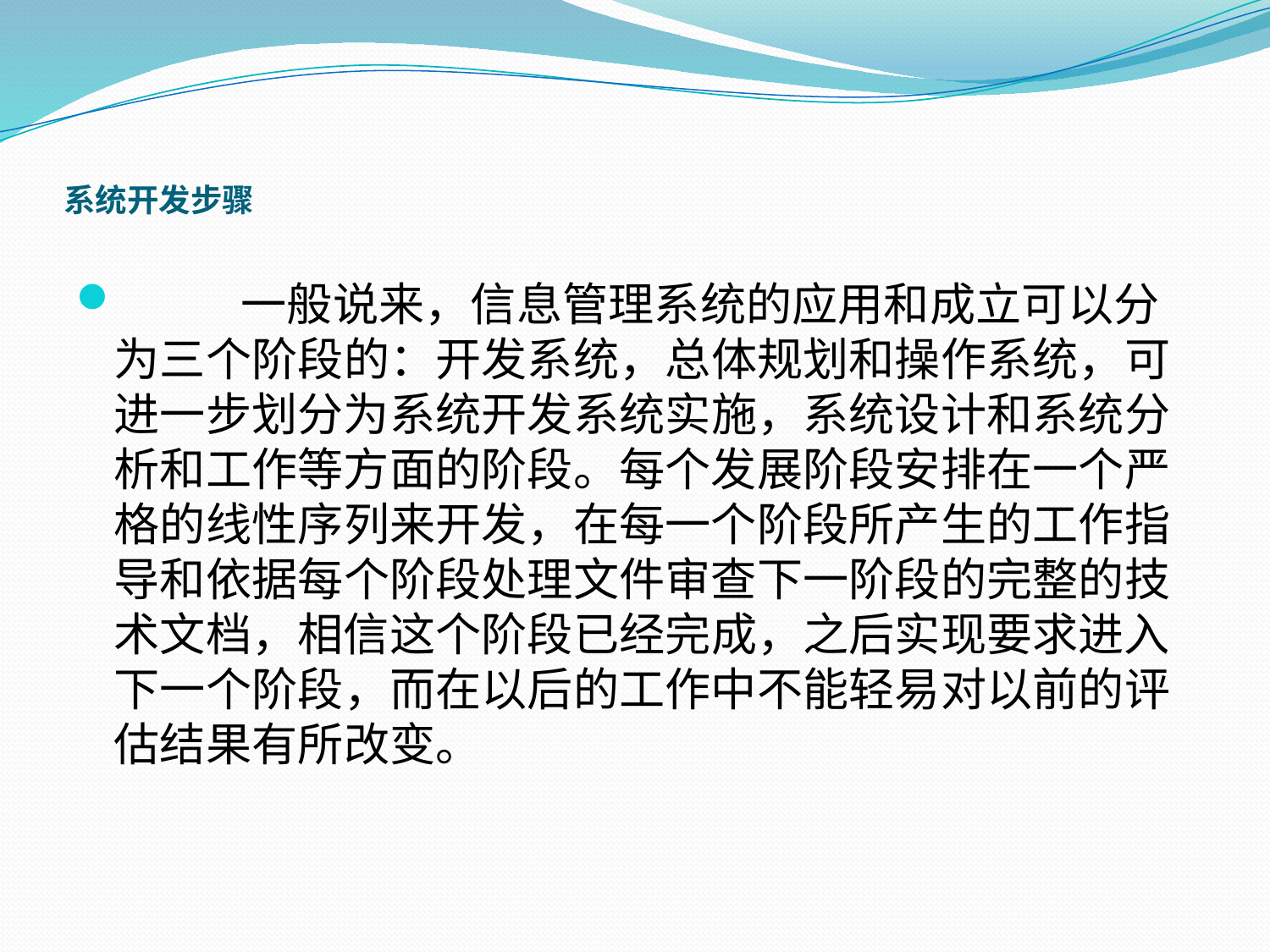

# 系统开发步骤
	一般说来，信息管理系统的应用和成立可以分为三个阶段的：开发系统，总体规划和操作系统，可进一步划分为系统开发系统实施，系统设计和系统分析和工作等方面的阶段。每个发展阶段安排在一个严格的线性序列来开发，在每一个阶段所产生的工作指导和依据每个阶段处理文件审查下一阶段的完整的技术文档，相信这个阶段已经完成，之后实现要求进入下一个阶段，而在以后的工作中不能轻易对以前的评估结果有所改变。